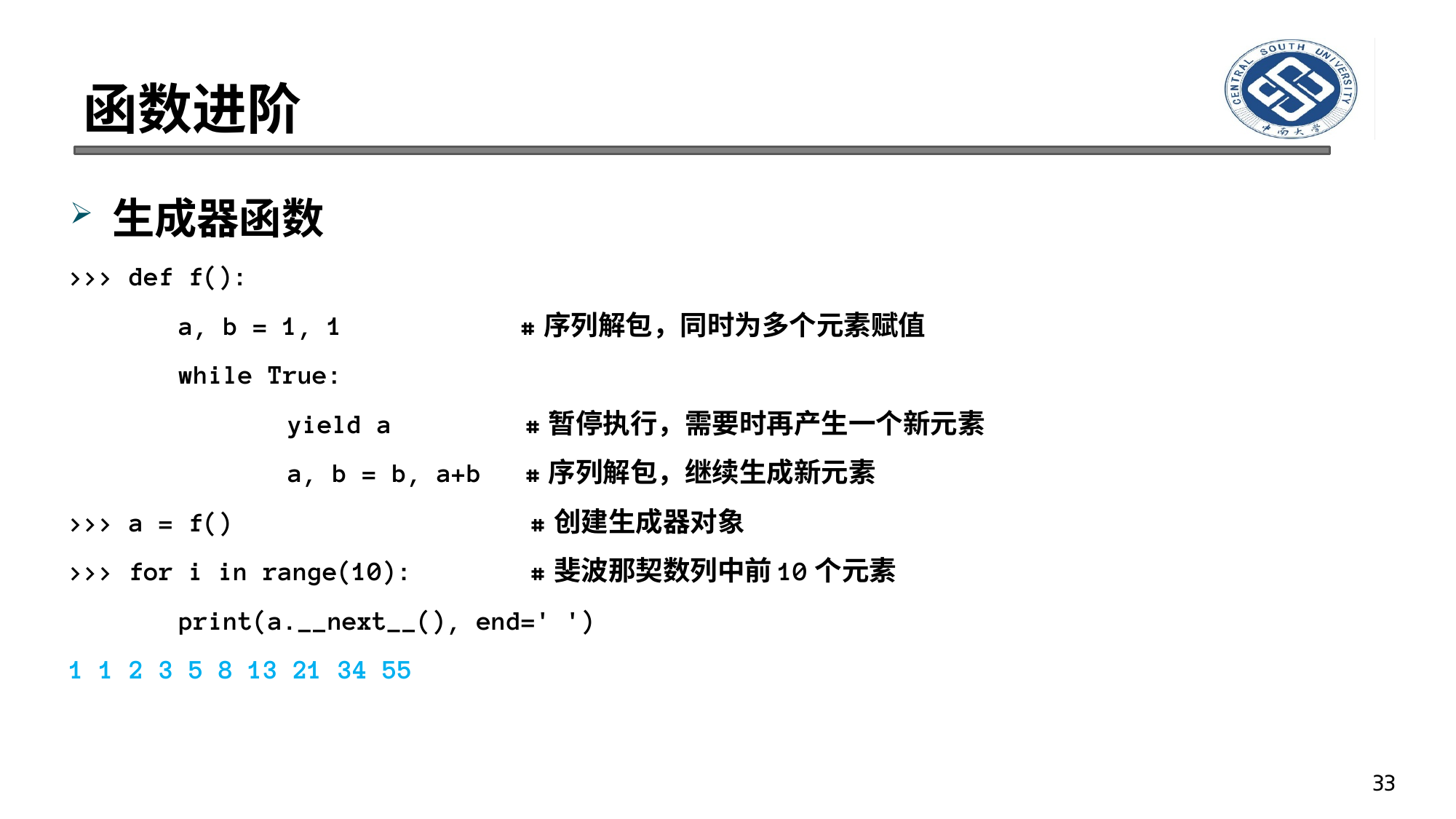

# 函数进阶
生成器函数
>>> def f():
	a, b = 1, 1            #序列解包，同时为多个元素赋值
	while True:
		yield a         #暂停执行，需要时再产生一个新元素
		a, b = b, a+b   #序列解包，继续生成新元素
>>> a = f()                    #创建生成器对象
>>> for i in range(10):        #斐波那契数列中前10个元素
	print(a.__next__(), end=' ')
1 1 2 3 5 8 13 21 34 55
33